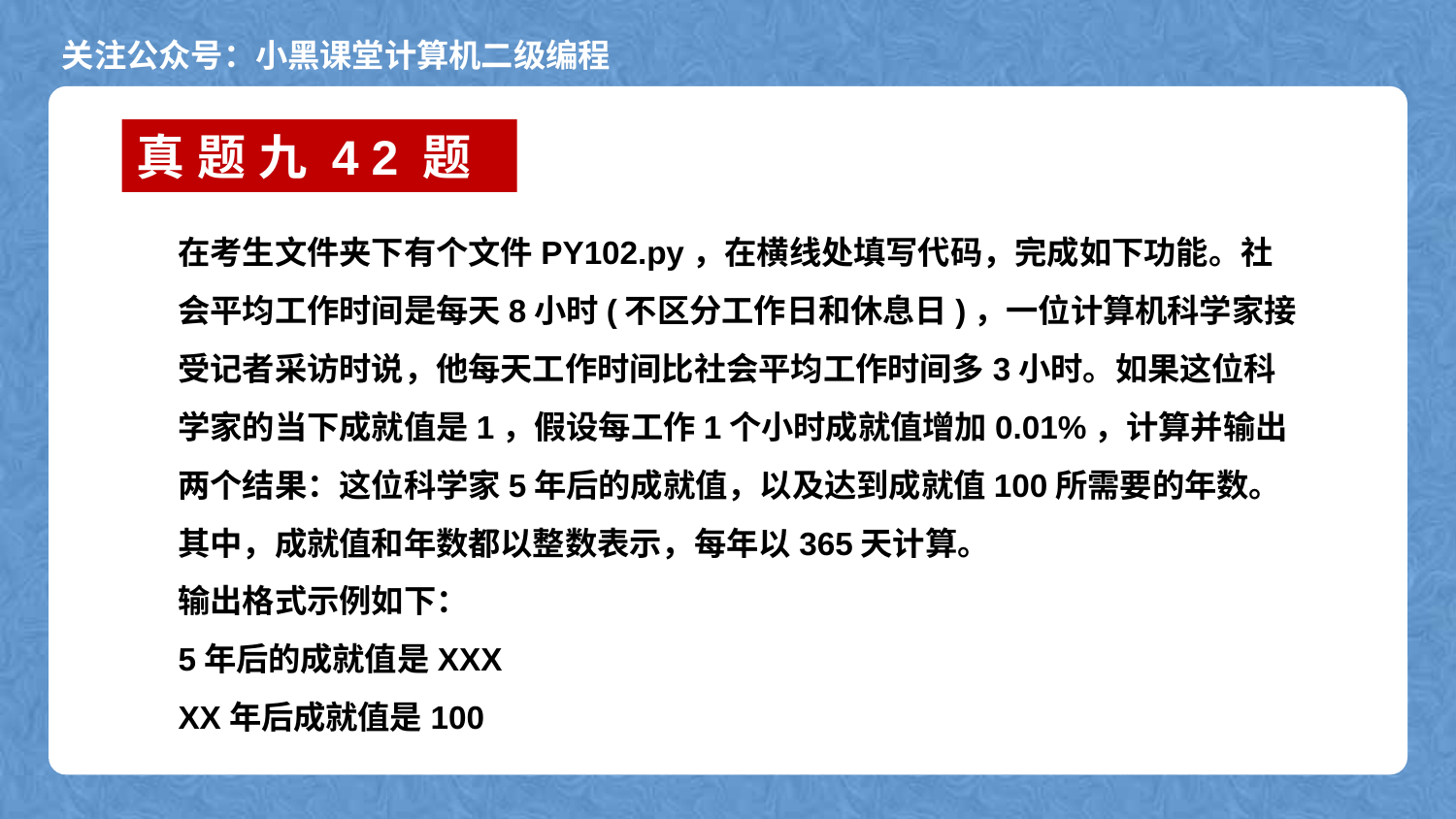

真题九42题
在考生文件夹下有个文件PY102.py，在横线处填写代码，完成如下功能。社会平均工作时间是每天8小时(不区分工作日和休息日)，一位计算机科学家接受记者采访时说，他每天工作时间比社会平均工作时间多3小时。如果这位科学家的当下成就值是1，假设每工作1个小时成就值增加0.01%，计算并输出两个结果：这位科学家5年后的成就值，以及达到成就值100所需要的年数。其中，成就值和年数都以整数表示，每年以365天计算。
输出格式示例如下：
5年后的成就值是XXX
XX年后成就值是100